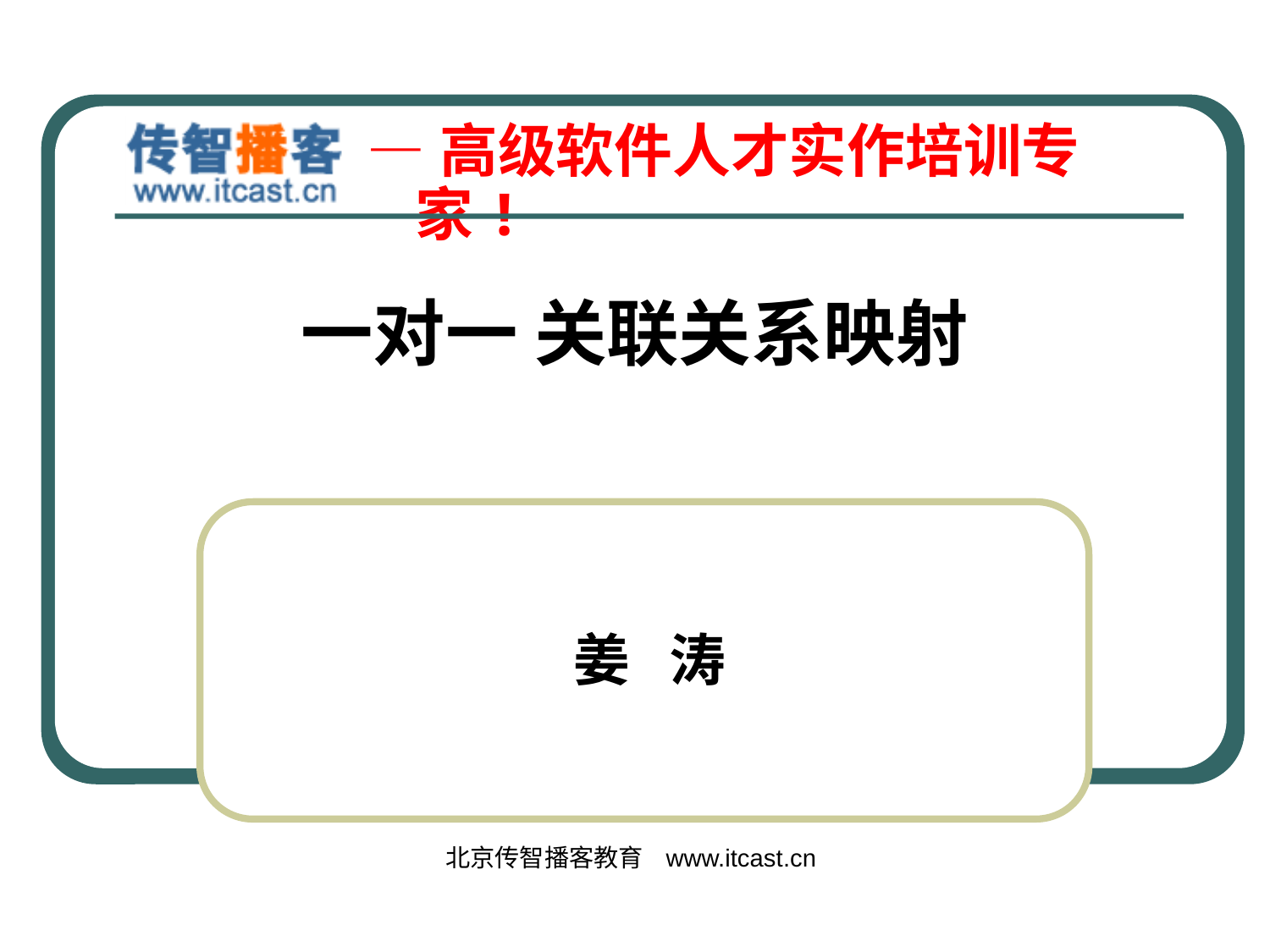

# 一对一 关联关系映射
姜   涛
北京传智播客教育   www.itcast.cn